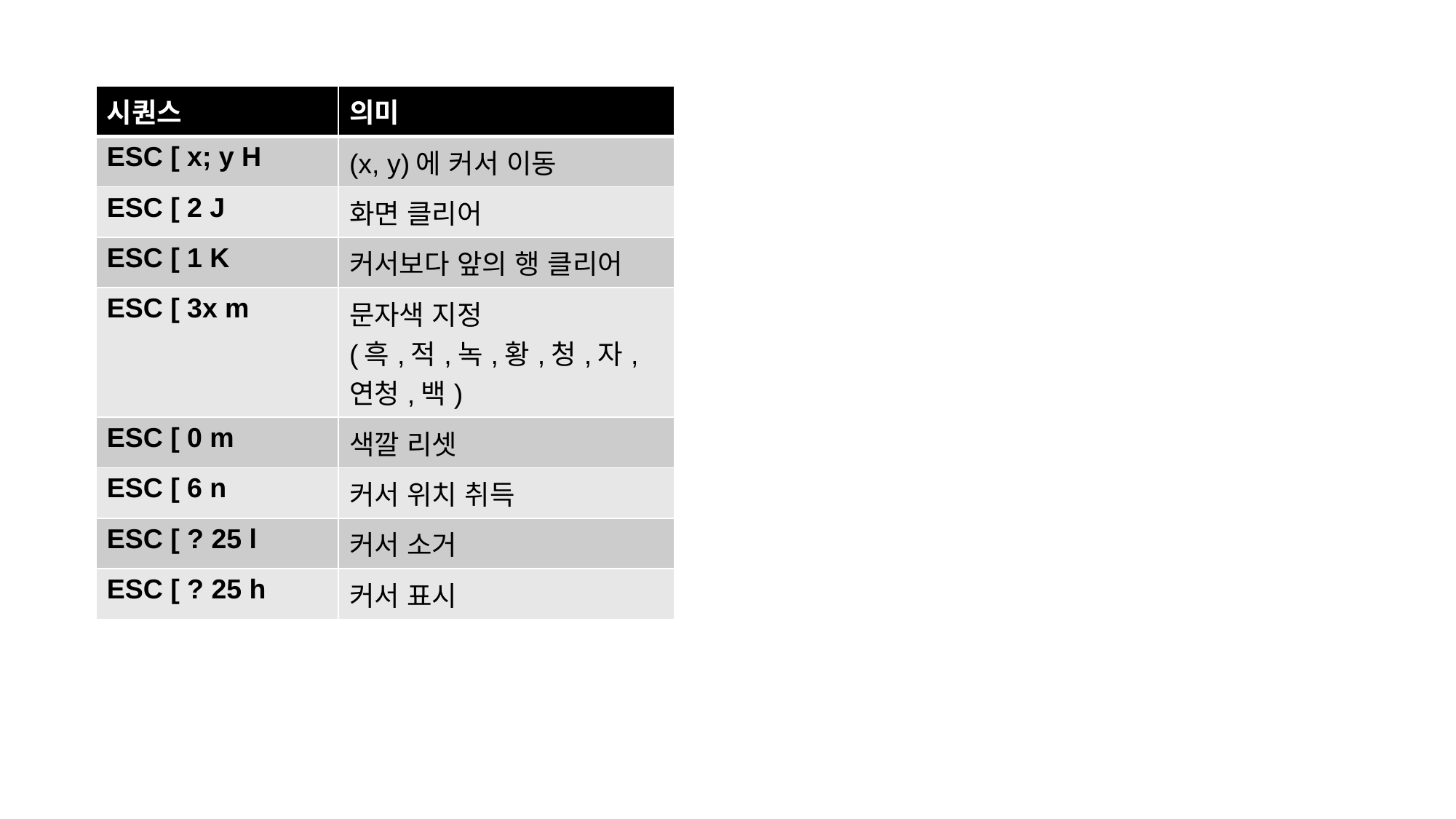

| 시퀀스 | 의미 |
| --- | --- |
| ESC [ x; y H | (x, y)에 커서 이동 |
| ESC [ 2 J | 화면 클리어 |
| ESC [ 1 K | 커서보다 앞의 행 클리어 |
| ESC [ 3x m | 문자색 지정 (흑,적,녹,황,청,자,연청,백) |
| ESC [ 0 m | 색깔 리셋 |
| ESC [ 6 n | 커서 위치 취득 |
| ESC [ ? 25 l | 커서 소거 |
| ESC [ ? 25 h | 커서 표시 |